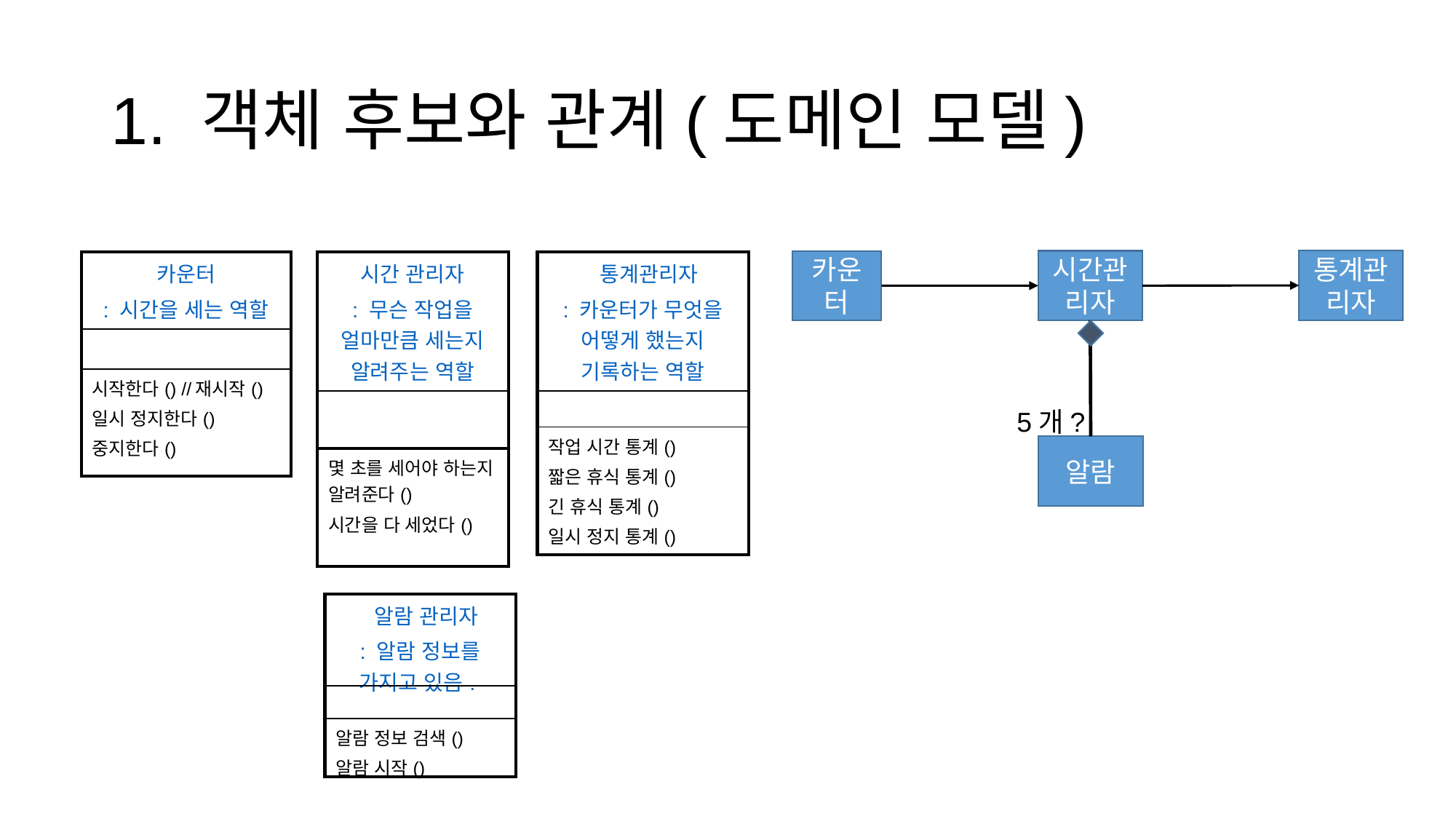

# 1. 객체 후보와 관계(도메인 모델)
통계관리자
시간관리자
카운터
| 카운터 : 시간을 세는 역할 |
| --- |
|  |
| 시작한다() //재시작() 일시 정지한다() 중지한다() |
| 시간 관리자 : 무슨 작업을 얼마만큼 세는지 알려주는 역할 |
| --- |
|  |
| 몇 초를 세어야 하는지 알려준다() 시간을 다 세었다() |
| 통계관리자 : 카운터가 무엇을 어떻게 했는지 기록하는 역할 |
| --- |
|  |
| 작업 시간 통계() 짧은 휴식 통계() 긴 휴식 통계() 일시 정지 통계() |

5개?
알람
| 알람 관리자 : 알람 정보를 가지고 있음. |
| --- |
|  |
| 알람 정보 검색() 알람 시작() |